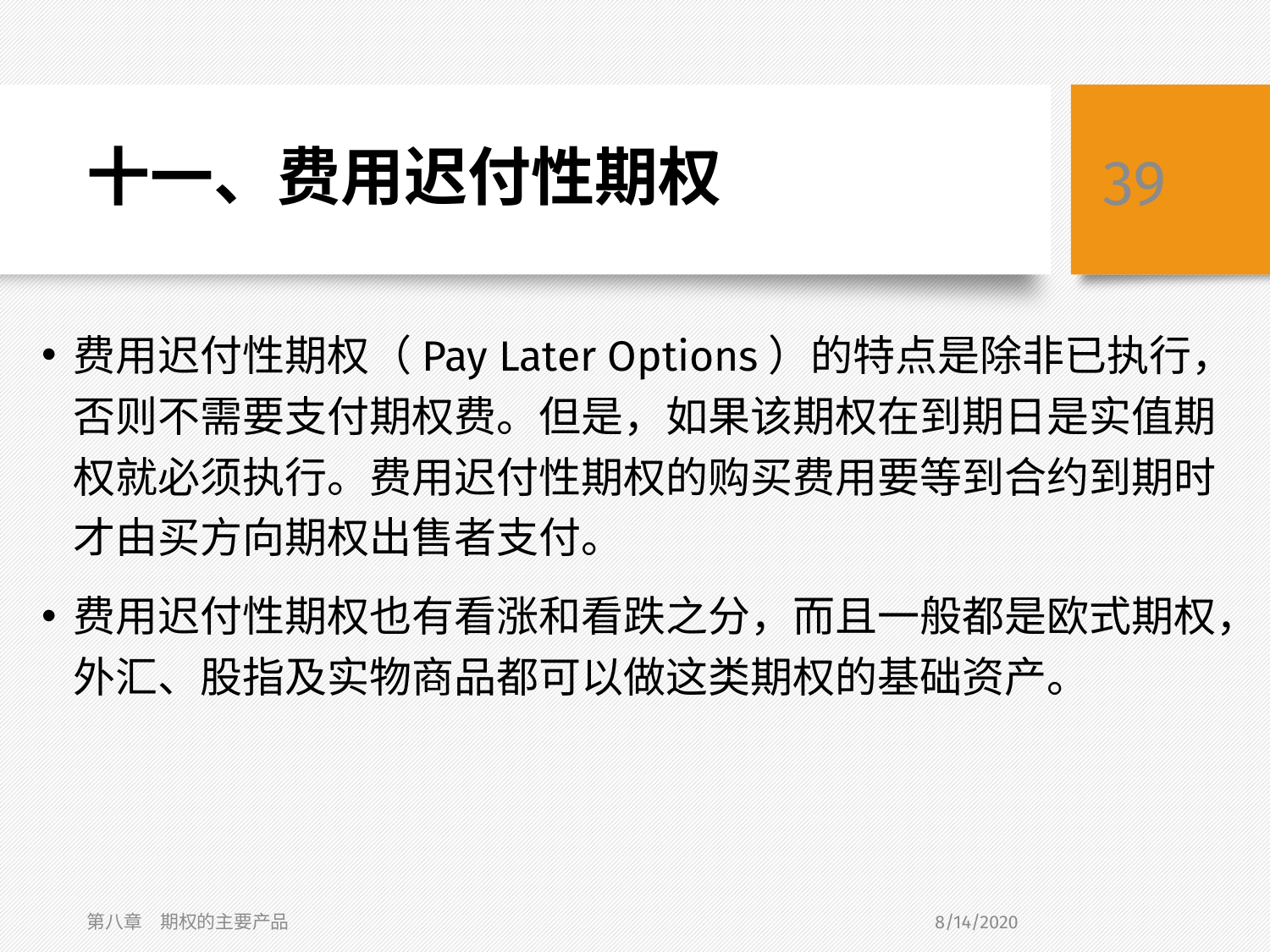

# 十一、费用迟付性期权
39
费用迟付性期权（Pay Later Options）的特点是除非已执行，否则不需要支付期权费。但是，如果该期权在到期日是实值期权就必须执行。费用迟付性期权的购买费用要等到合约到期时才由买方向期权出售者支付。
费用迟付性期权也有看涨和看跌之分，而且一般都是欧式期权，外汇、股指及实物商品都可以做这类期权的基础资产。

8/14/2020
第八章　期权的主要产品